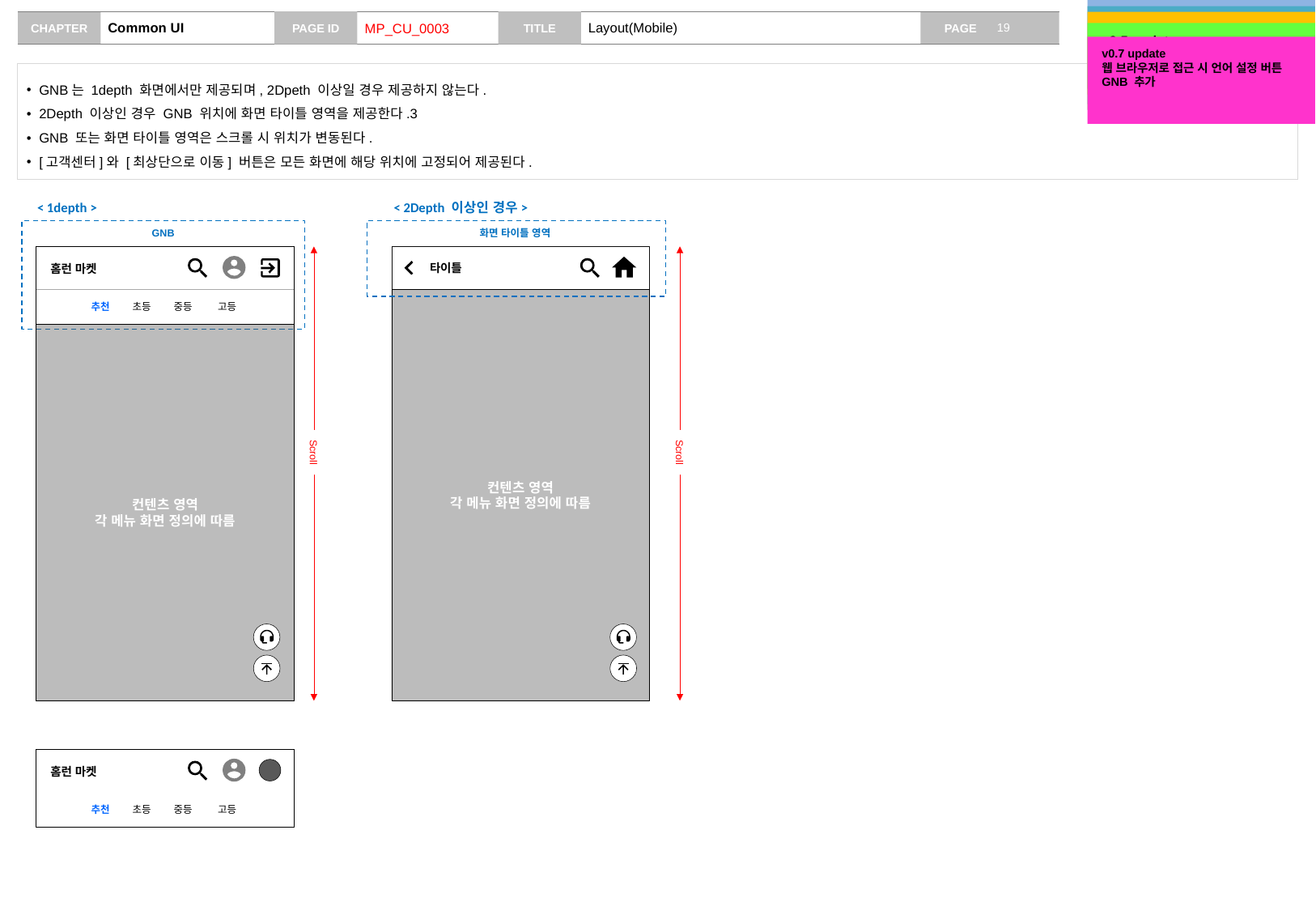

v0.2 update
GNB 구성 변경
2뎁스 이상인 경우 1depth 화면으로 이동 버튼 추가
고객센터, 최상단으로 이동 버튼 추가
v0.3 update
2dpeth이상인 경우 – 홈 버튼 있음에 검색 버튼 추가
v0.4 update
5 에코로 이동 버튼
웹 브라우저로 접근 시 홈런 체험관 링크로 연결 추가
# Common UI
MP_CU_0003
Layout(Mobile)
v0.5 update
5 웹 브라우저로 접근 시 노출 X
홈런 체험관 제공 X, 검색 정의 추가, GNB 및 화면 타이틀 영역 고정 X
v0.7 update
웹 브라우저로 접근 시 언어 설정 버튼 GNB 추가
GNB는 1depth 화면에서만 제공되며, 2Dpeth 이상일 경우 제공하지 않는다.
2Depth 이상인 경우 GNB 위치에 화면 타이틀 영역을 제공한다.3
GNB 또는 화면 타이틀 영역은 스크롤 시 위치가 변동된다.
[고객센터]와 [최상단으로 이동] 버튼은 모든 화면에 해당 위치에 고정되어 제공된다.
< 1depth >
< 2Depth 이상인 경우>
GNB
화면 타이틀 영역
타이틀

홈런 마켓
추천        초등        중등         고등
컨텐츠 영역
각 메뉴 화면 정의에 따름
컨텐츠 영역
각 메뉴 화면 정의에 따름
Scroll
Scroll

홈런 마켓
추천        초등        중등         고등